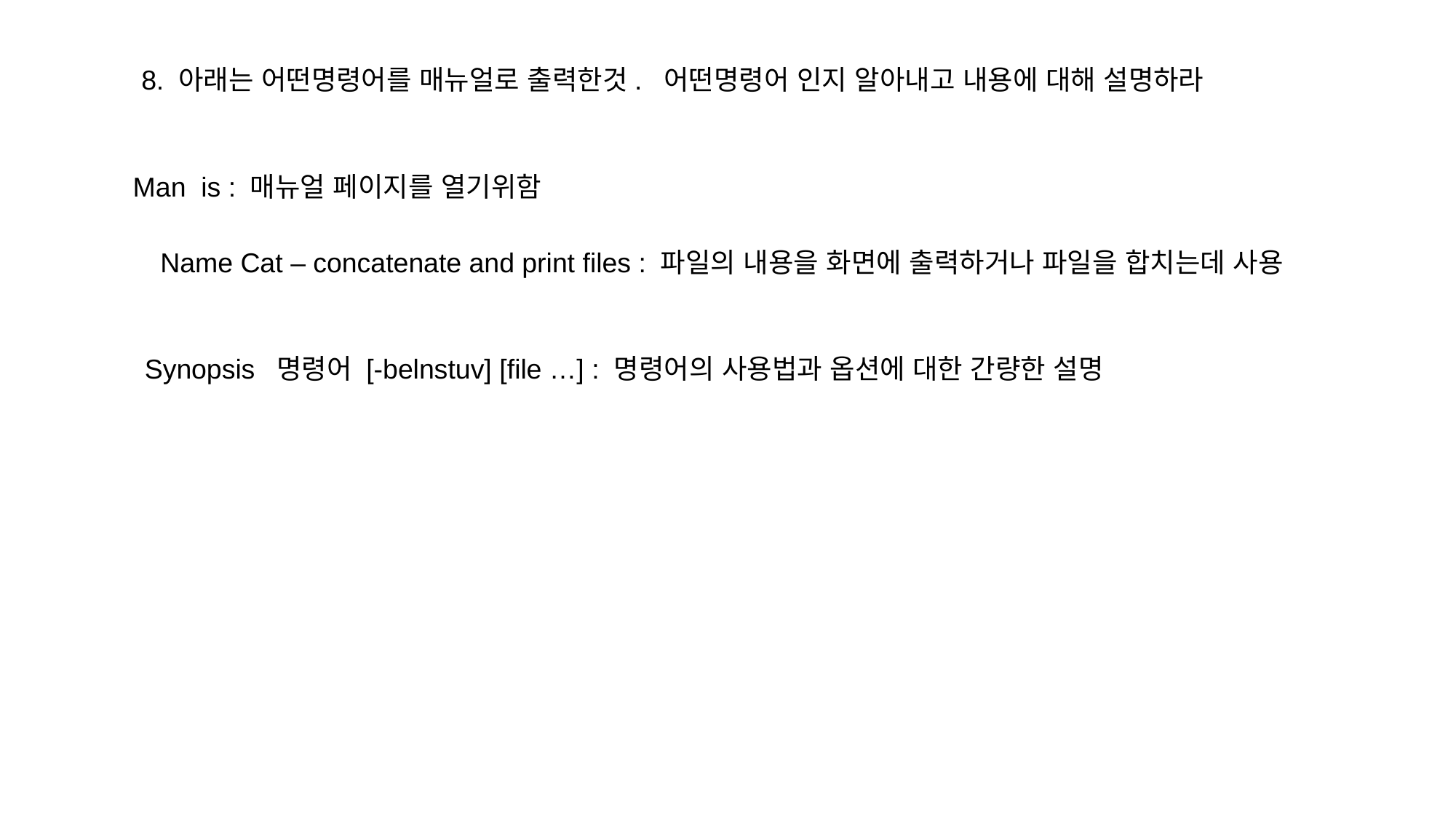

8. 아래는 어떤명령어를 매뉴얼로 출력한것.  어떤명령어 인지 알아내고 내용에 대해 설명하라
Man  is : 매뉴얼 페이지를 열기위함
Name Cat – concatenate and print files : 파일의 내용을 화면에 출력하거나 파일을 합치는데 사용
Synopsis  명령어 [-belnstuv] [file …] : 명령어의 사용법과 옵션에 대한 간량한 설명